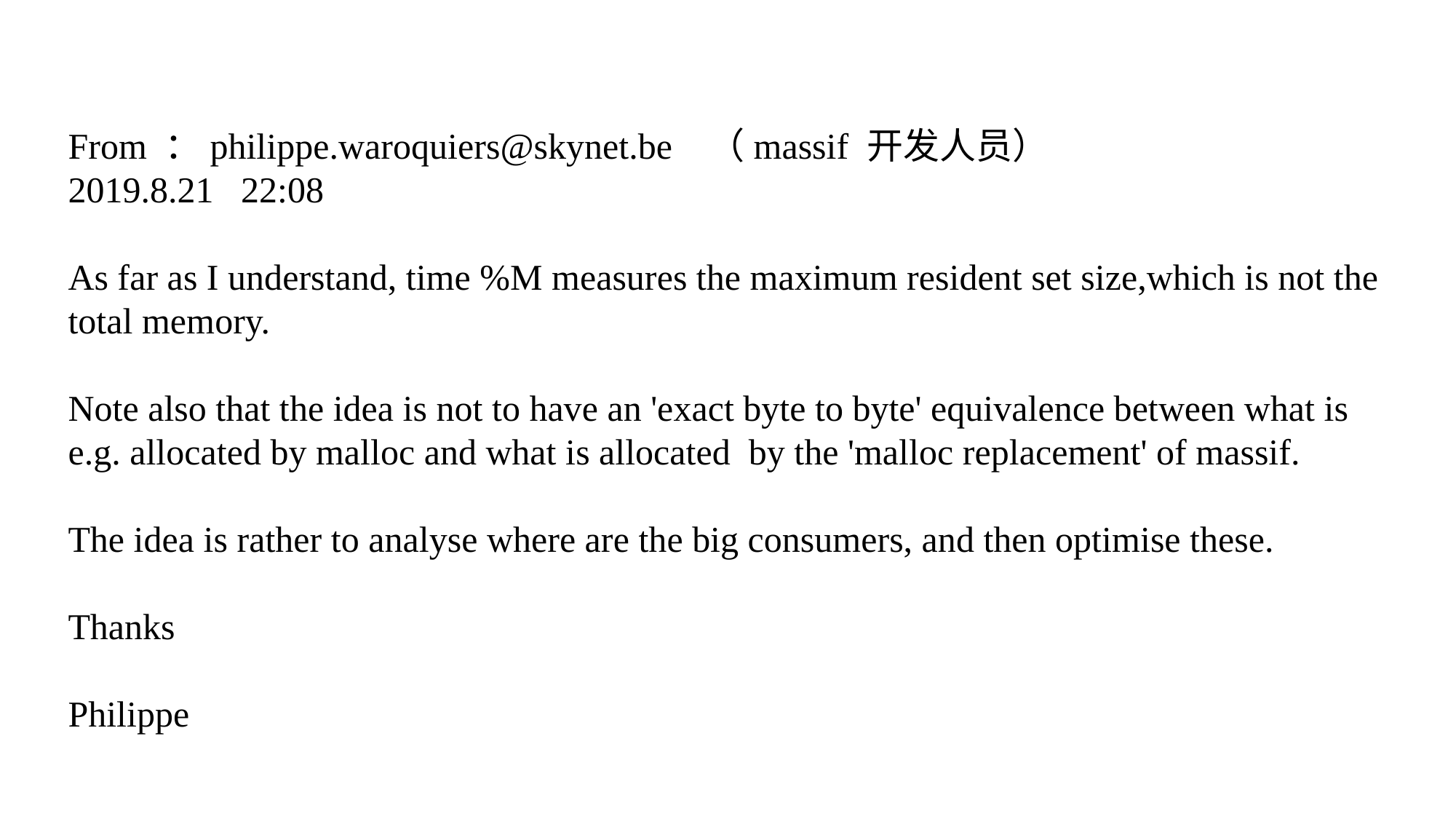

From ：philippe.waroquiers@skynet.be   （massif 开发人员）
2019.8.21   22:08

As far as I understand, time %M measures the maximum resident set size,which is not the total memory.
Note also that the idea is not to have an 'exact byte to byte' equivalence between what is e.g. allocated by malloc and what is allocated  by the 'malloc replacement' of massif.
The idea is rather to analyse where are the big consumers, and then optimise these.
Thanks
Philippe